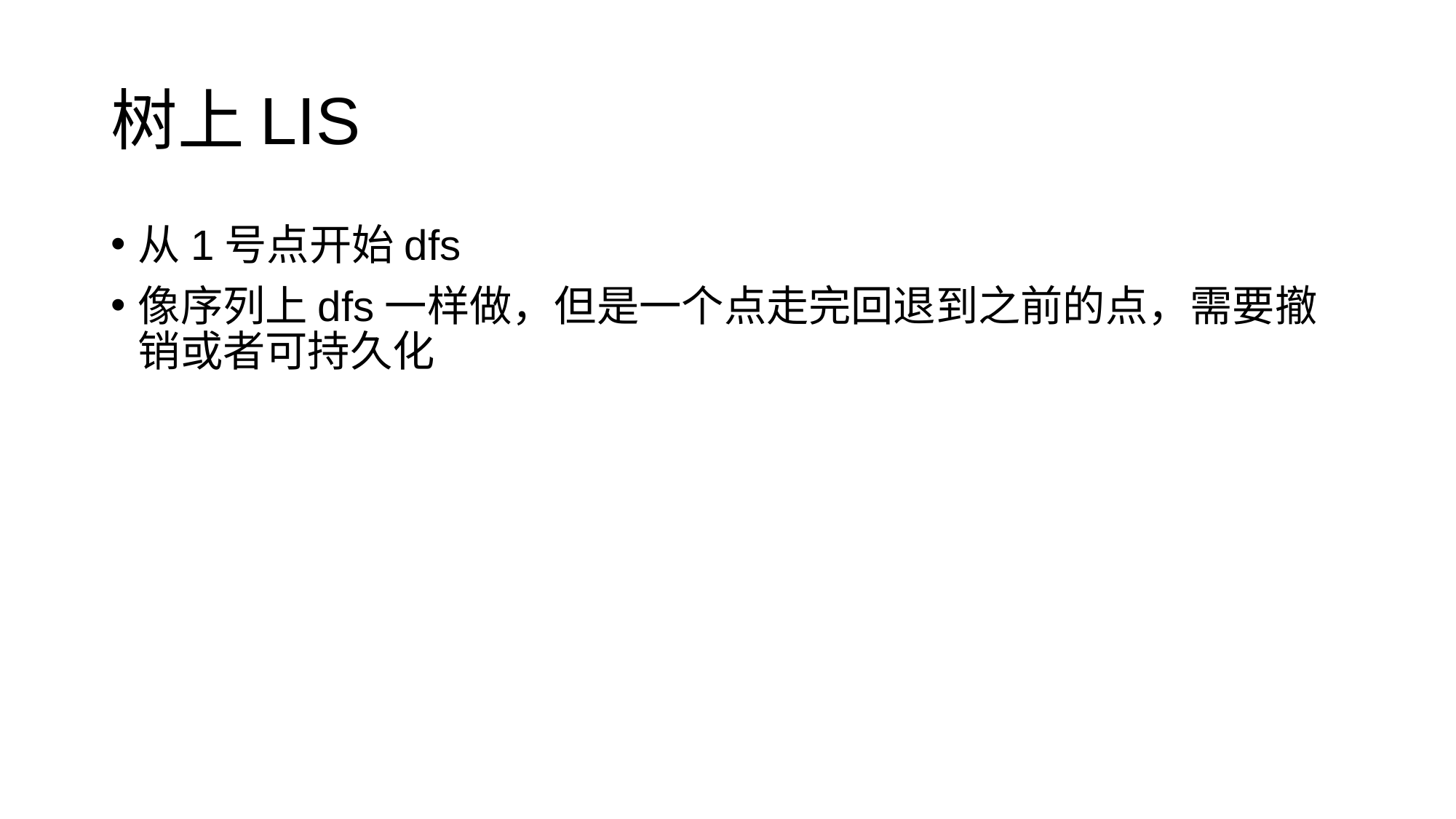

# 树上LIS
从1号点开始dfs
像序列上dfs一样做，但是一个点走完回退到之前的点，需要撤销或者可持久化